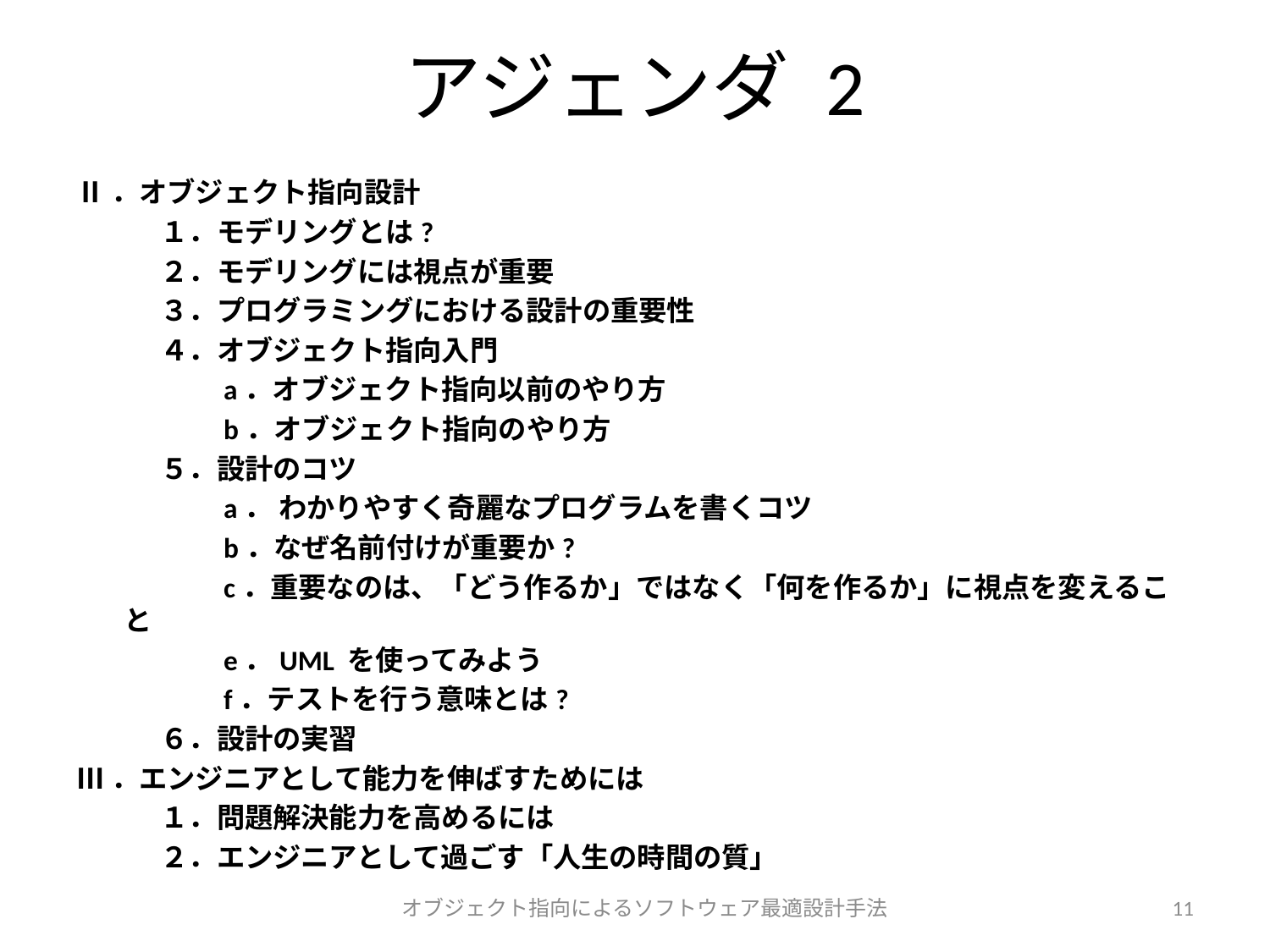

# アジェンダ 2
Ⅱ．オブジェクト指向設計
　　　１．モデリングとは?
　　　２．モデリングには視点が重要
　　　３．プログラミングにおける設計の重要性
　　　４．オブジェクト指向入門
　　　　　a．オブジェクト指向以前のやり方
　　　　　b．オブジェクト指向のやり方
　　　５．設計のコツ
　　　　　a． わかりやすく奇麗なプログラムを書くコツ
　　　　　b．なぜ名前付けが重要か?
　　　　　c．重要なのは、「どう作るか」ではなく「何を作るか」に視点を変えること
　　　　　e．UML を使ってみよう
　　　　　f．テストを行う意味とは?
　　　６．設計の実習
Ⅲ．エンジニアとして能力を伸ばすためには
　　　１．問題解決能力を高めるには
　　　２．エンジニアとして過ごす「人生の時間の質」
オブジェクト指向によるソフトウェア最適設計手法
11